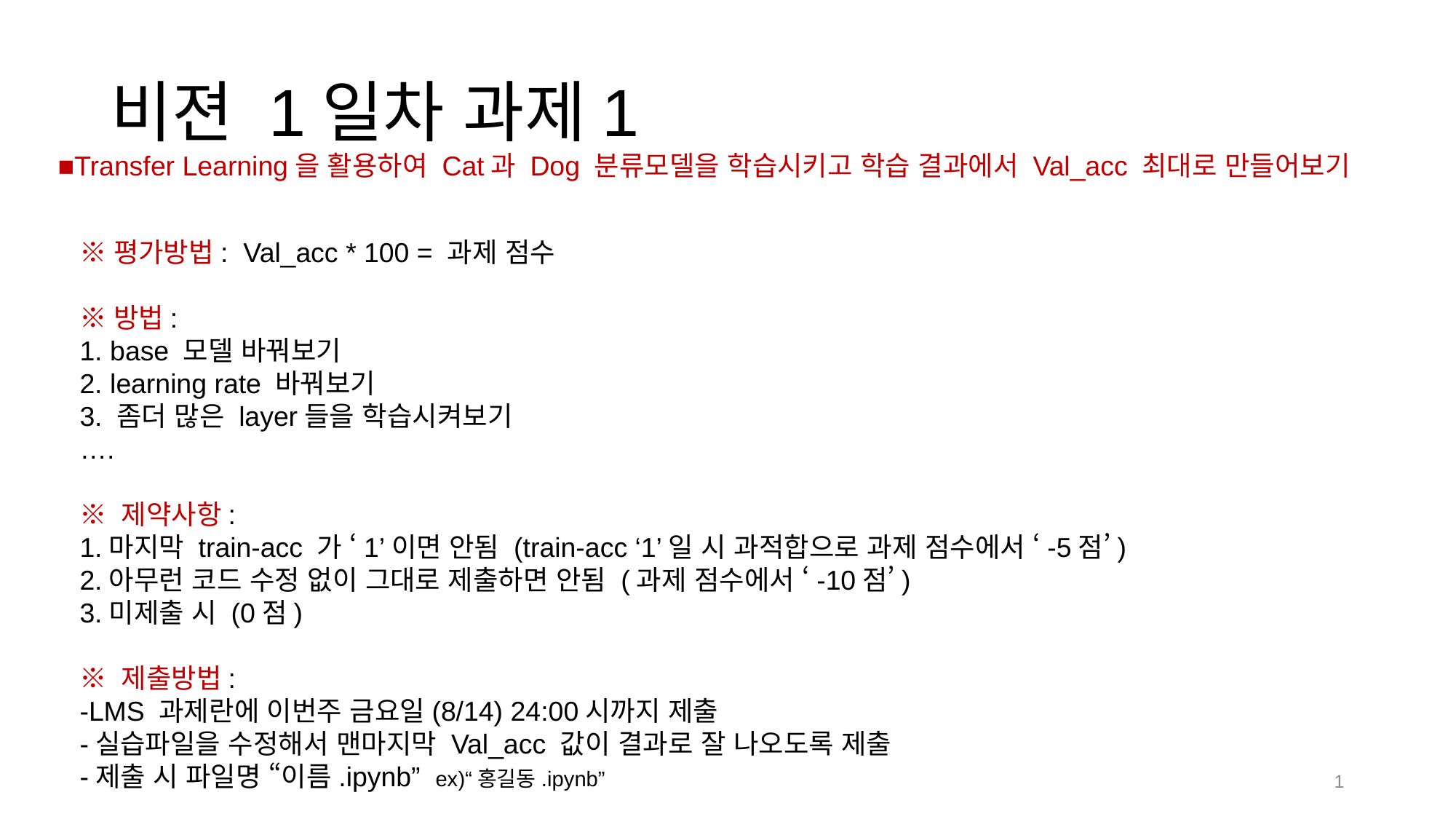

# 비젼 1일차 과제1
■Transfer Learning을 활용하여 Cat과 Dog 분류모델을 학습시키고 학습 결과에서 Val_acc 최대로 만들어보기

※평가방법:  Val_acc * 100 = 과제 점수

※방법:
1. base 모델 바꿔보기
2. learning rate 바꿔보기
3. 좀더 많은 layer들을 학습시켜보기
….

※ 제약사항:
1.마지막 train-acc 가 ‘1’이면 안됨 (train-acc ‘1’일 시 과적합으로 과제 점수에서 ‘-5점’)
2.아무런 코드 수정 없이 그대로 제출하면 안됨 (과제 점수에서 ‘-10점’)
3.미제출 시 (0점)

※ 제출방법:
-LMS 과제란에 이번주 금요일(8/14) 24:00시까지 제출
-실습파일을 수정해서 맨마지막 Val_acc 값이 결과로 잘 나오도록 제출
-제출 시 파일명 “이름.ipynb”  ex)“홍길동.ipynb”
1